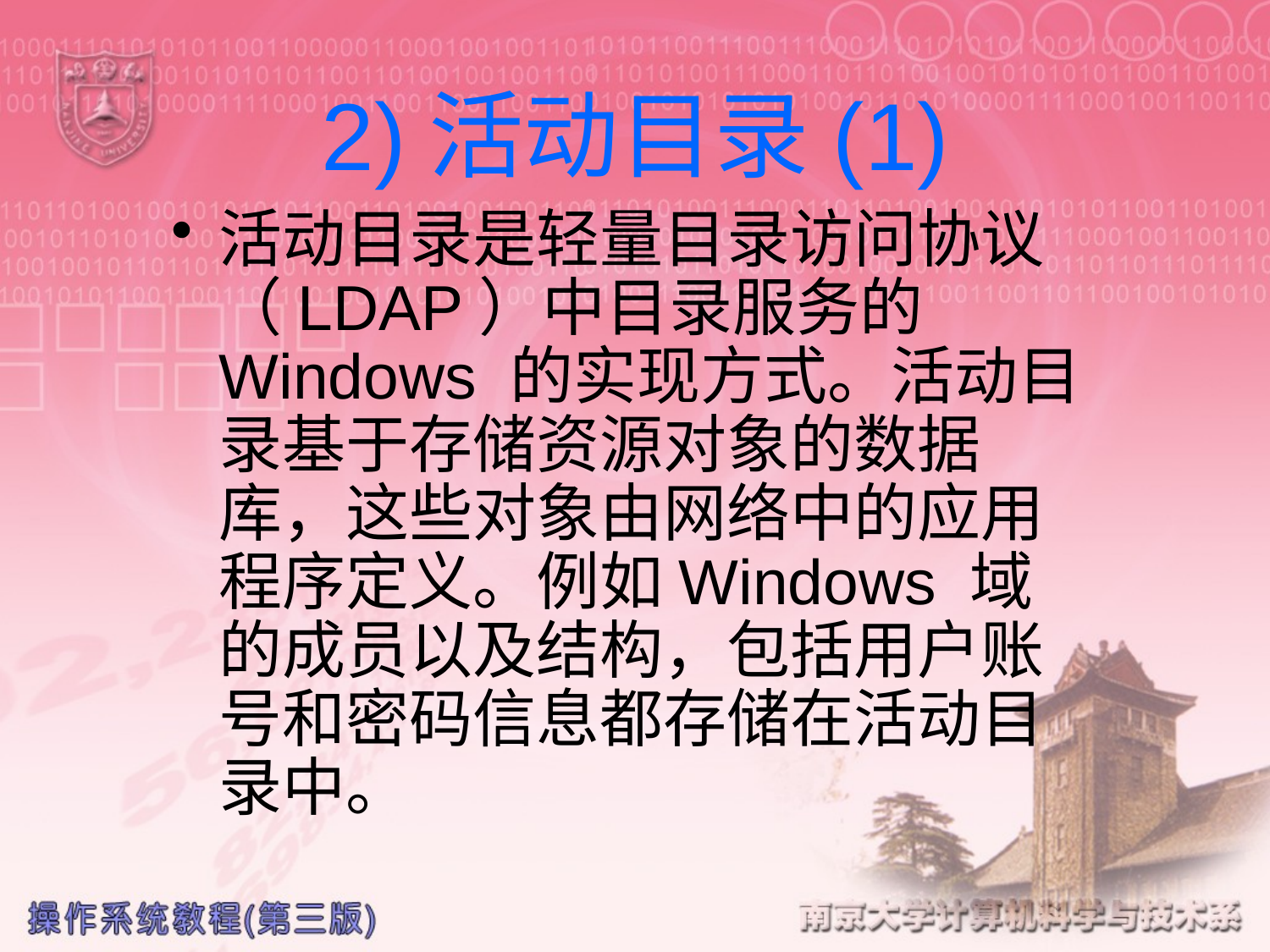

# 2)活动目录(1)
活动目录是轻量目录访问协议（LDAP）中目录服务的Windows 的实现方式。活动目录基于存储资源对象的数据库，这些对象由网络中的应用程序定义。例如Windows 域的成员以及结构，包括用户账号和密码信息都存储在活动目录中。